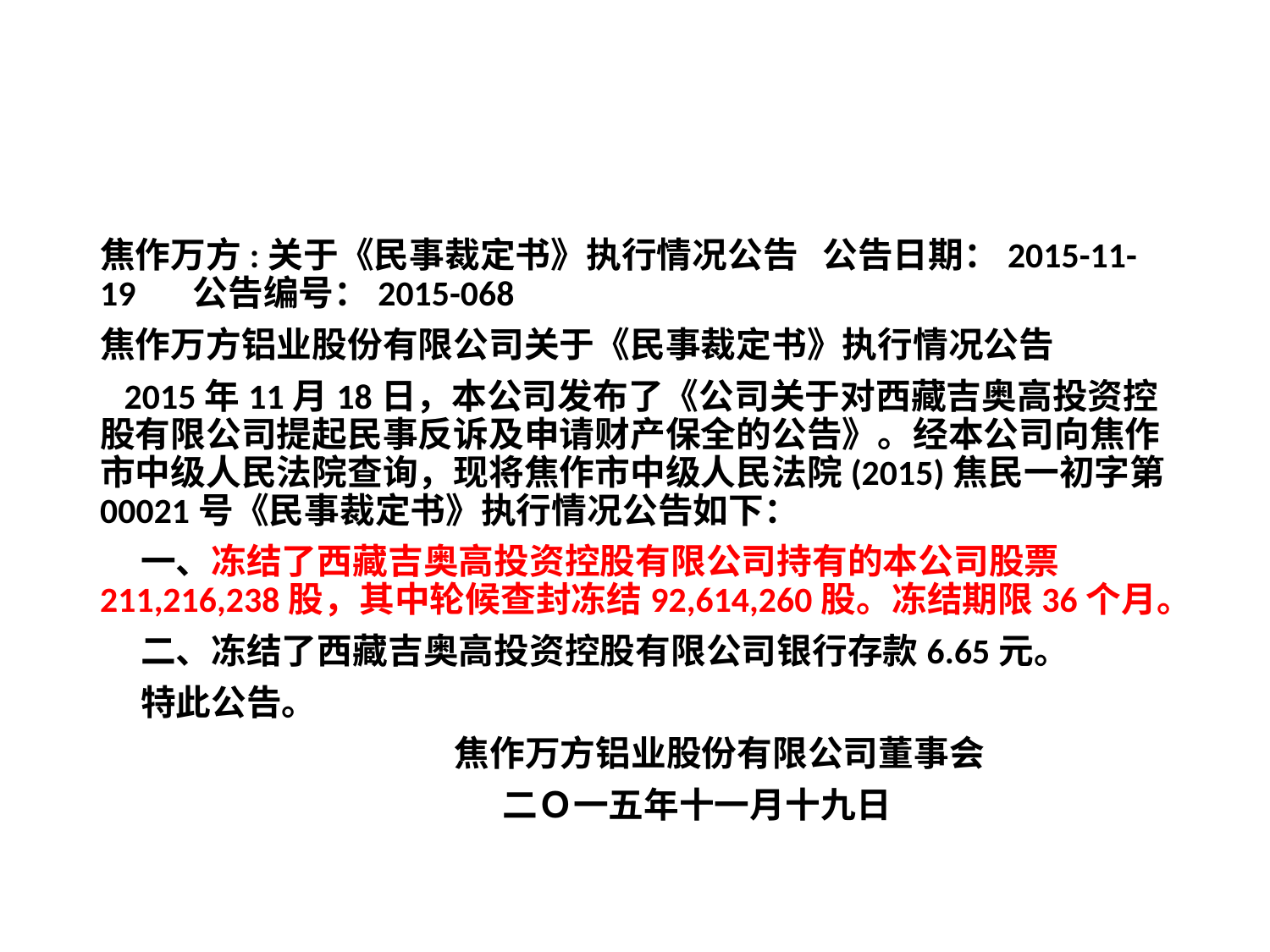

#
焦作万方:关于《民事裁定书》执行情况公告   公告日期：2015-11-19      公告编号：2015-068
焦作万方铝业股份有限公司关于《民事裁定书》执行情况公告
   2015年11月18日，本公司发布了《公司关于对西藏吉奥高投资控股有限公司提起民事反诉及申请财产保全的公告》。经本公司向焦作市中级人民法院查询，现将焦作市中级人民法院(2015)焦民一初字第00021号《民事裁定书》执行情况公告如下：
    一、冻结了西藏吉奥高投资控股有限公司持有的本公司股票211,216,238股，其中轮候查封冻结92,614,260股。冻结期限36个月。
    二、冻结了西藏吉奥高投资控股有限公司银行存款6.65元。
    特此公告。
                                           焦作万方铝业股份有限公司董事会
                                                 二Ｏ一五年十一月十九日